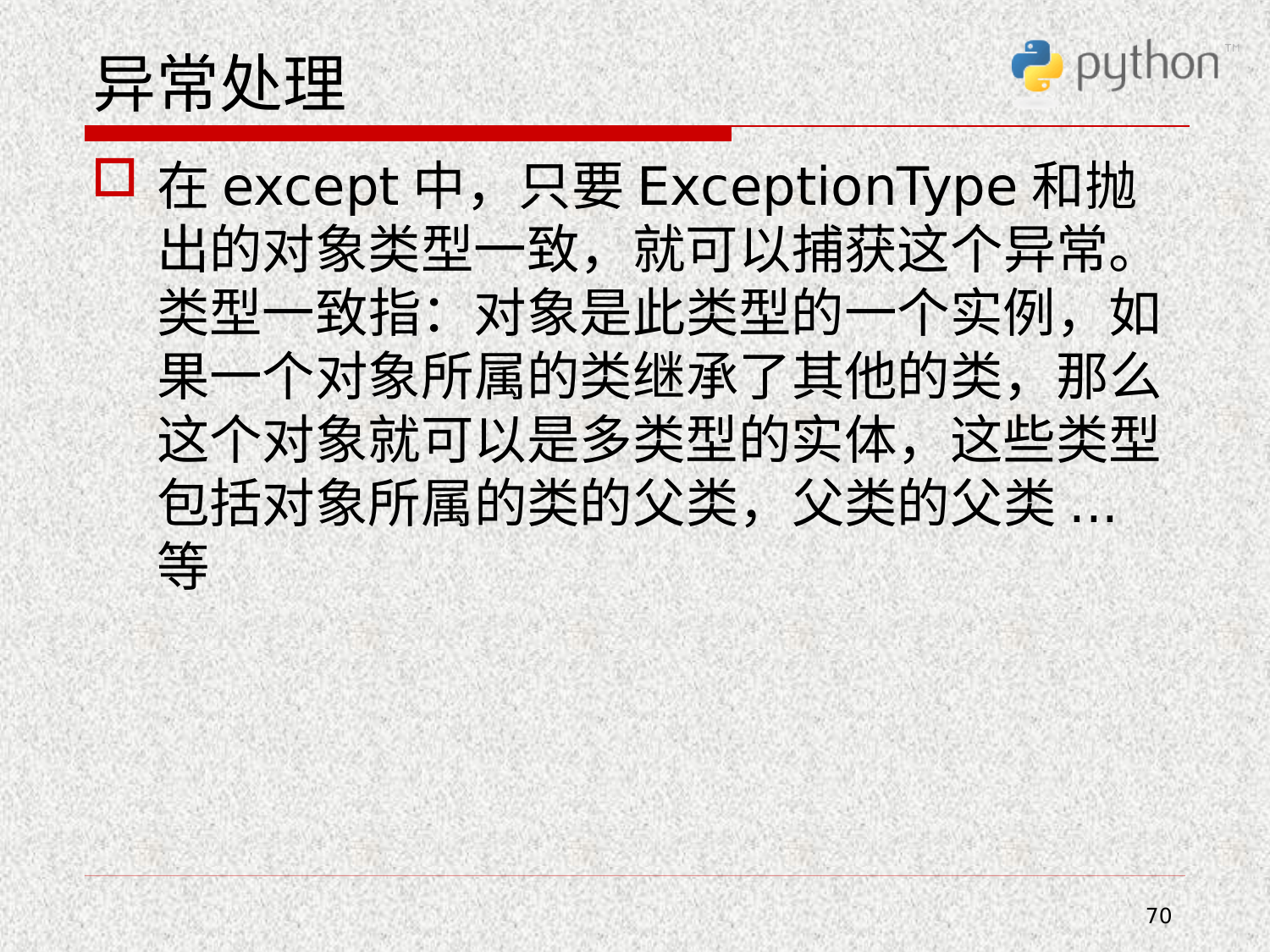

# 异常处理
在except中，只要ExceptionType和抛出的对象类型一致，就可以捕获这个异常。类型一致指：对象是此类型的一个实例，如果一个对象所属的类继承了其他的类，那么这个对象就可以是多类型的实体，这些类型包括对象所属的类的父类，父类的父类...等

70